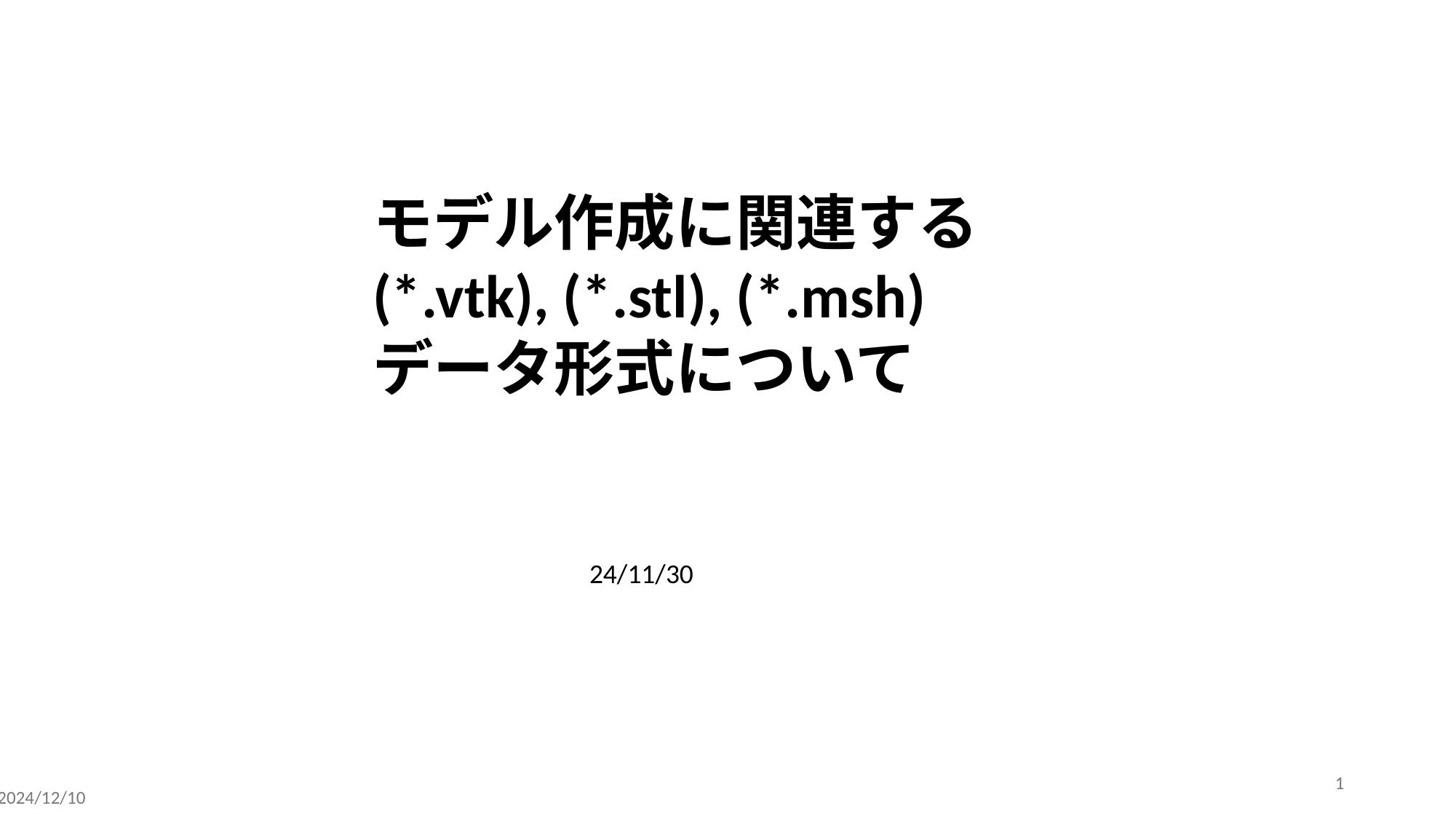

モデル作成に関連する
(*.vtk), (*.stl), (*.msh)
データ形式について
24/11/30
1
2024/12/10